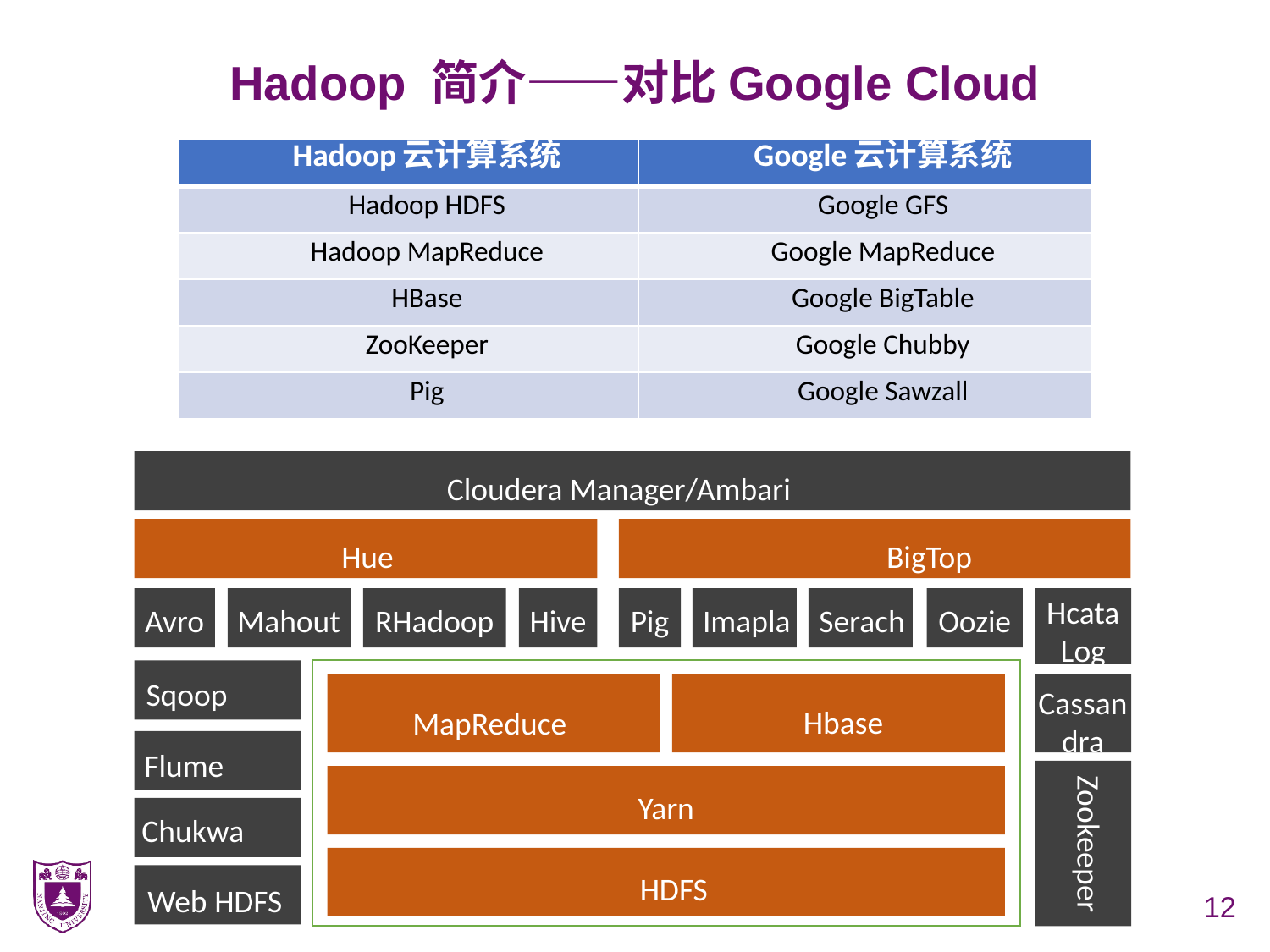

# Hadoop 简介——对比Google Cloud
| Hadoop云计算系统 | Google云计算系统 |
| --- | --- |
| Hadoop HDFS | Google GFS |
| Hadoop MapReduce | Google MapReduce |
| HBase | Google BigTable |
| ZooKeeper | Google Chubby |
| Pig | Google Sawzall |

Cloudera Manager/Ambari

Hue

BigTop
Hcata
Log

Avro
Mahout
RHadoop
Hive
Pig
Imapla
Serach
Oozie

Sqoop

Cassan
dra
Hbase
MapReduce

Flume

Yarn
Zookeeper

Chukwa

HDFS

Web HDFS
12